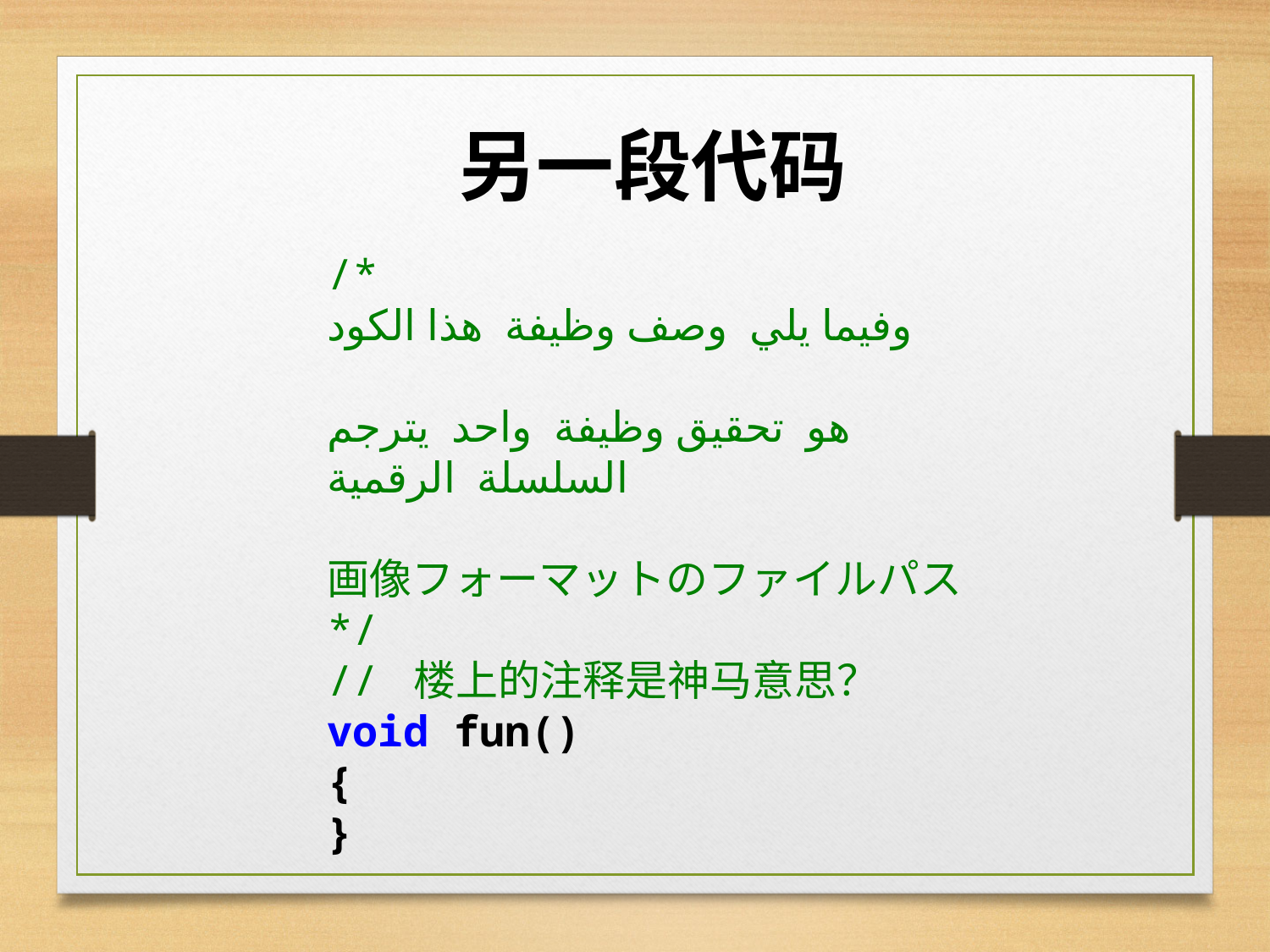

另一段代码
/*
وفيما يلي  وصف وظيفة  هذا الكود

هو  تحقيق وظيفة  واحد  يترجم السلسلة  الرقمية

画像フォーマットのファイルパス
*/
// 楼上的注释是神马意思？
void fun()
{
}